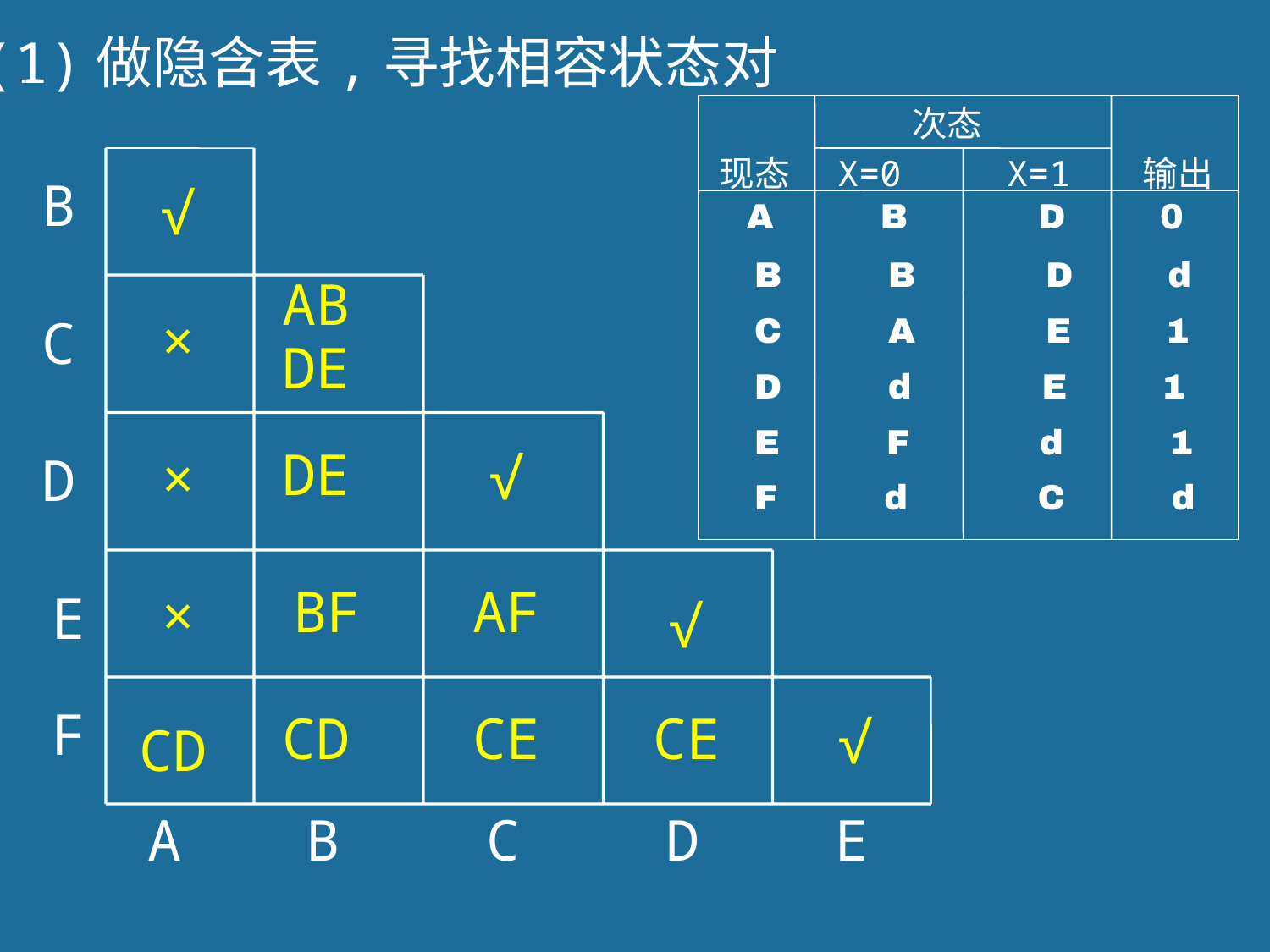

(1)做隐含表,寻找相容状态对

次态

 现态     X=0     X=1   输出

B
√
      A         B           D        0
         B         B           D        d
         C         A           E        1
         D         d           E        1
         E         F           d         1
         F         d           C         d

AB
DE

×
C

DE
×
√
D

BF
AF
×
E
√

F
CD
CE
CE
√
CD
A
B
C
D
E

89